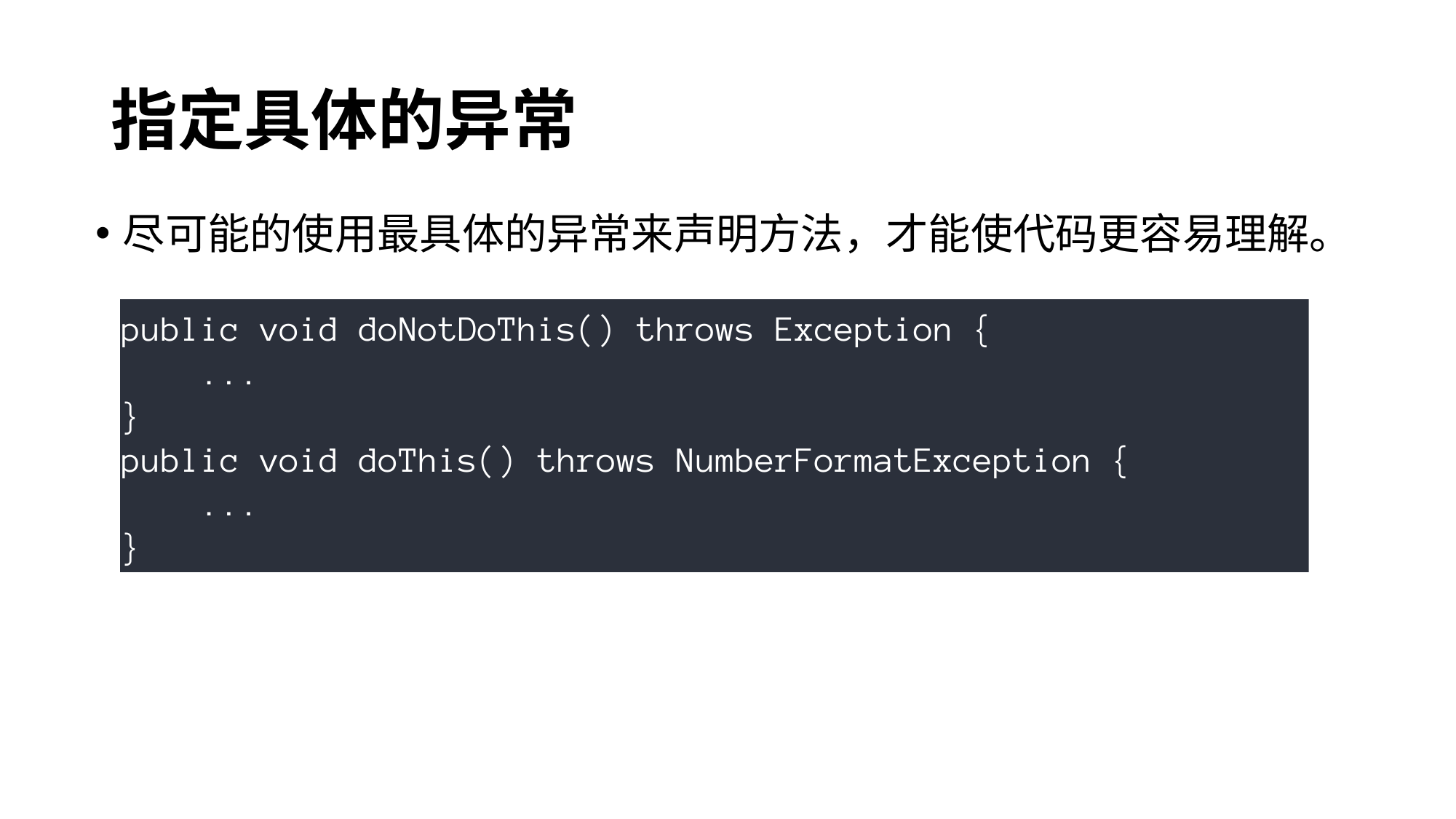

# 指定具体的异常
尽可能的使用最具体的异常来声明方法，才能使代码更容易理解。

public void doNotDoThis() throws Exception {  
    ...  
}  
public void doThis() throws NumberFormatException {  
    ...  
}